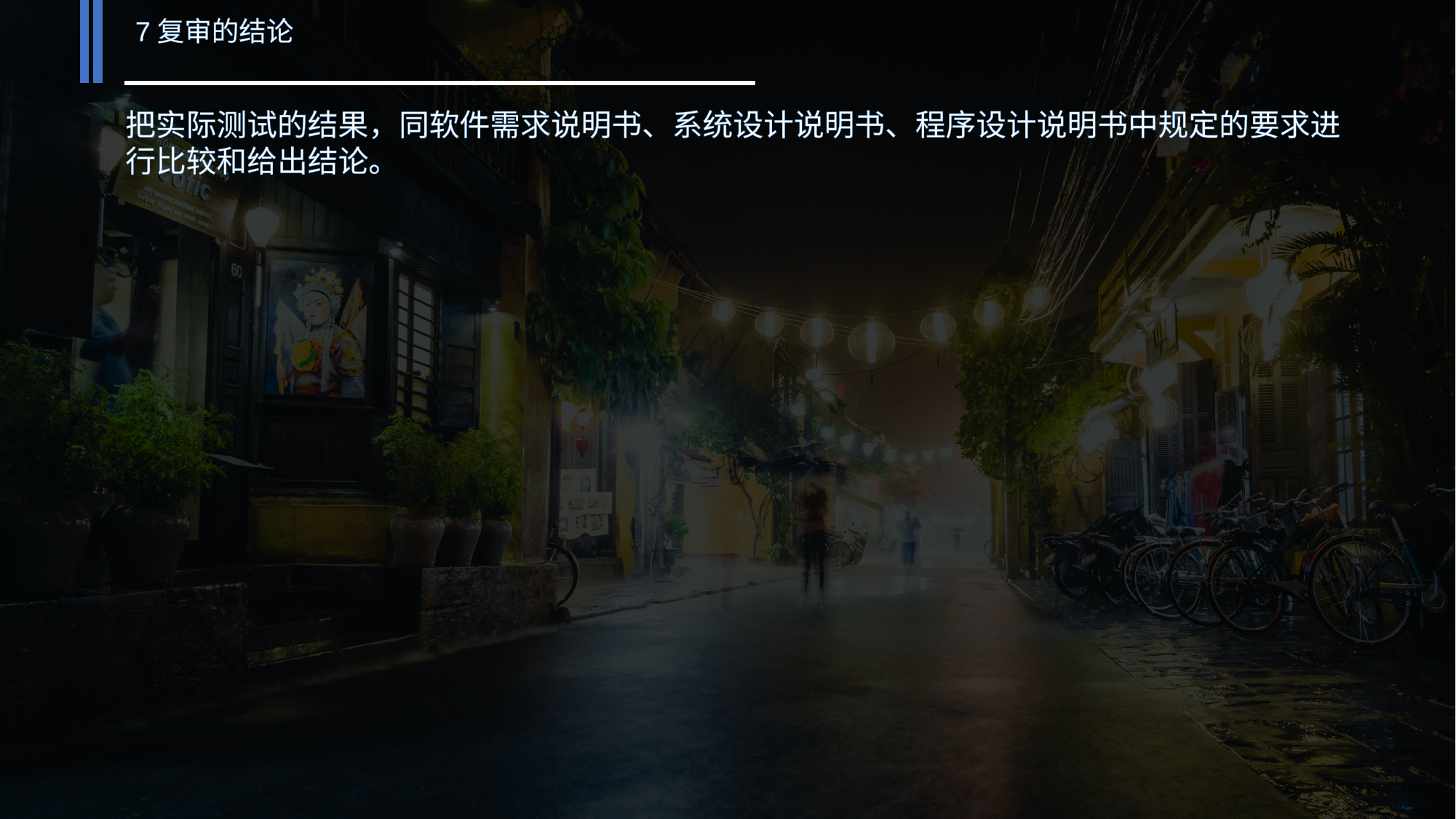

7复审的结论
把实际测试的结果，同软件需求说明书、系统设计说明书、程序设计说明书中规定的要求进行比较和给出结论。